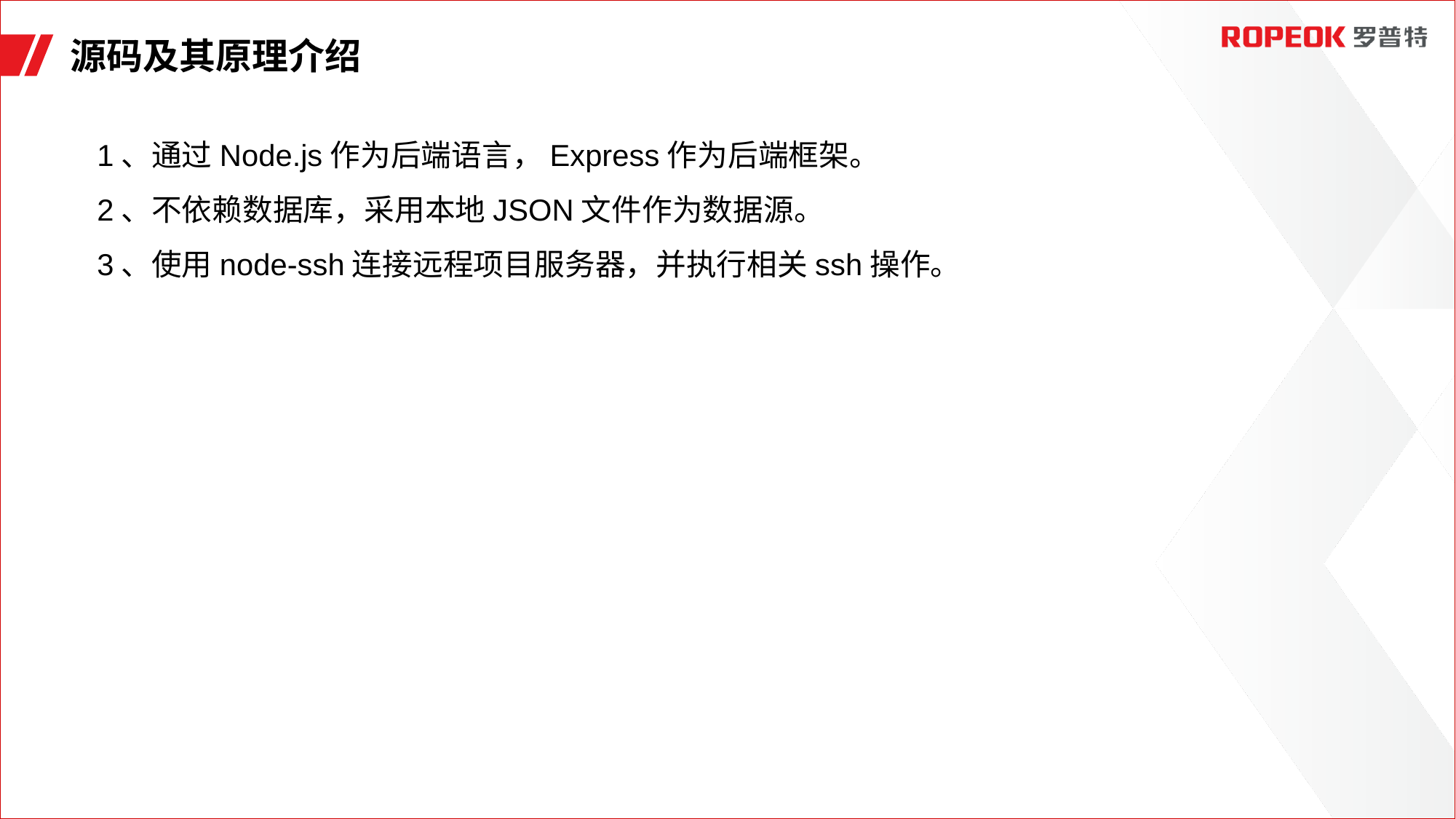

源码及其原理介绍

1、通过Node.js作为后端语言，Express作为后端框架。
2、不依赖数据库，采用本地JSON文件作为数据源。
3、使用node-ssh连接远程项目服务器，并执行相关ssh操作。